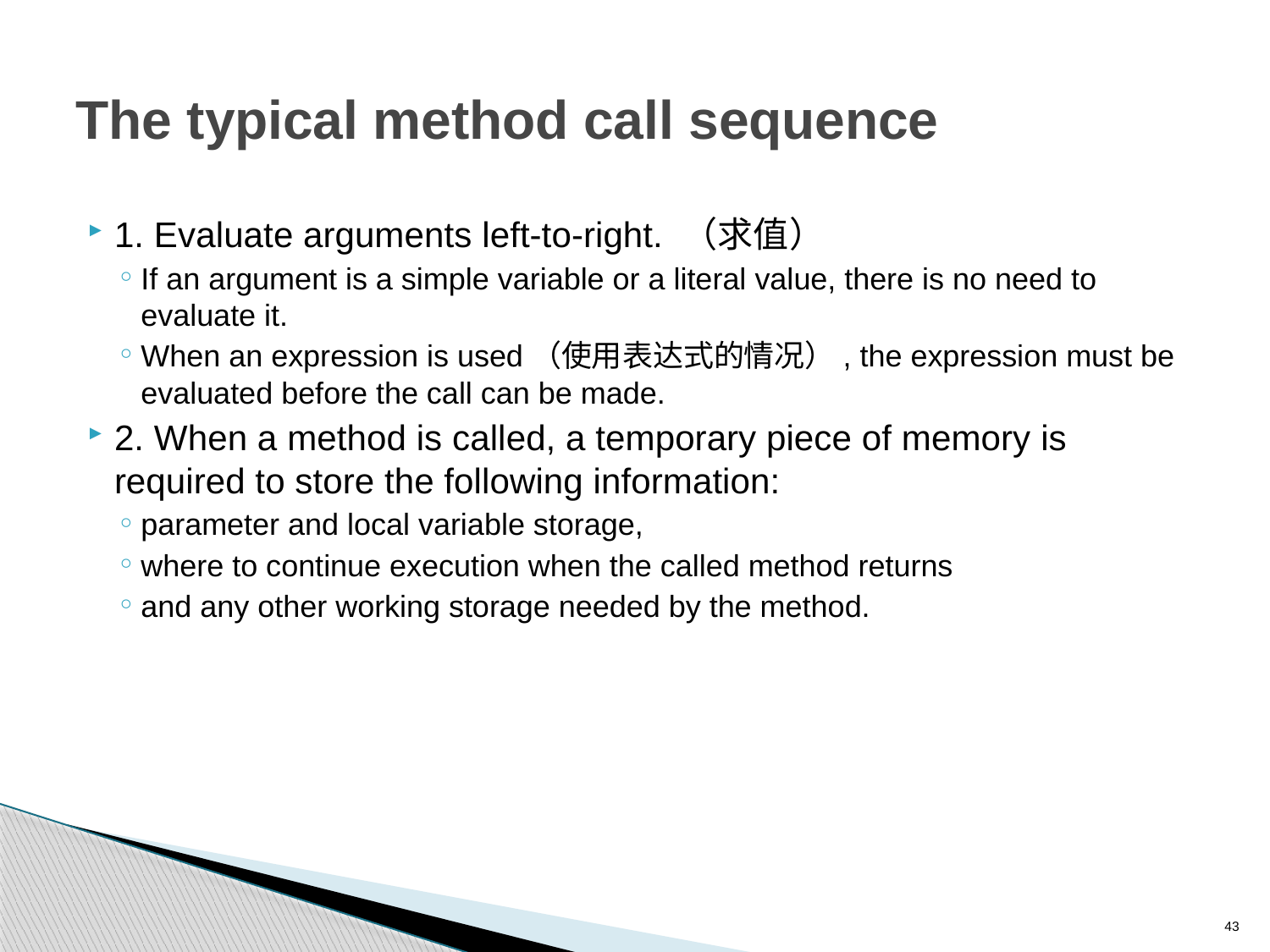

# The typical method call sequence
1. Evaluate arguments left-to-right. （求值）
If an argument is a simple variable or a literal value, there is no need to evaluate it.
When an expression is used（使用表达式的情况）, the expression must be evaluated before the call can be made.
2. When a method is called, a temporary piece of memory is required to store the following information:
parameter and local variable storage,
where to continue execution when the called method returns
and any other working storage needed by the method.

43